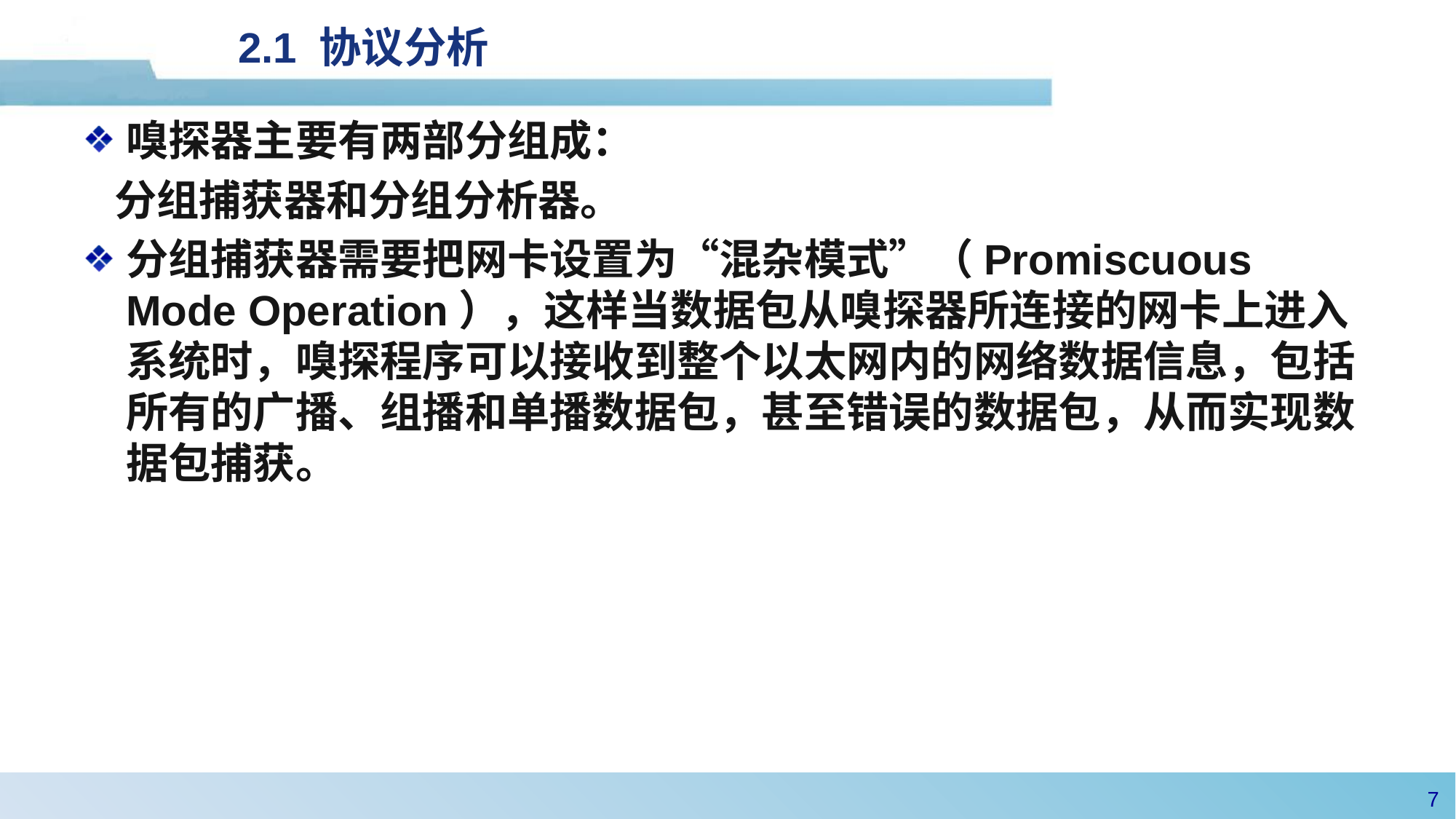

# 2.1 协议分析
嗅探器主要有两部分组成：
  分组捕获器和分组分析器。
分组捕获器需要把网卡设置为“混杂模式”（Promiscuous Mode Operation），这样当数据包从嗅探器所连接的网卡上进入系统时，嗅探程序可以接收到整个以太网内的网络数据信息，包括所有的广播、组播和单播数据包，甚至错误的数据包，从而实现数据包捕获。
7